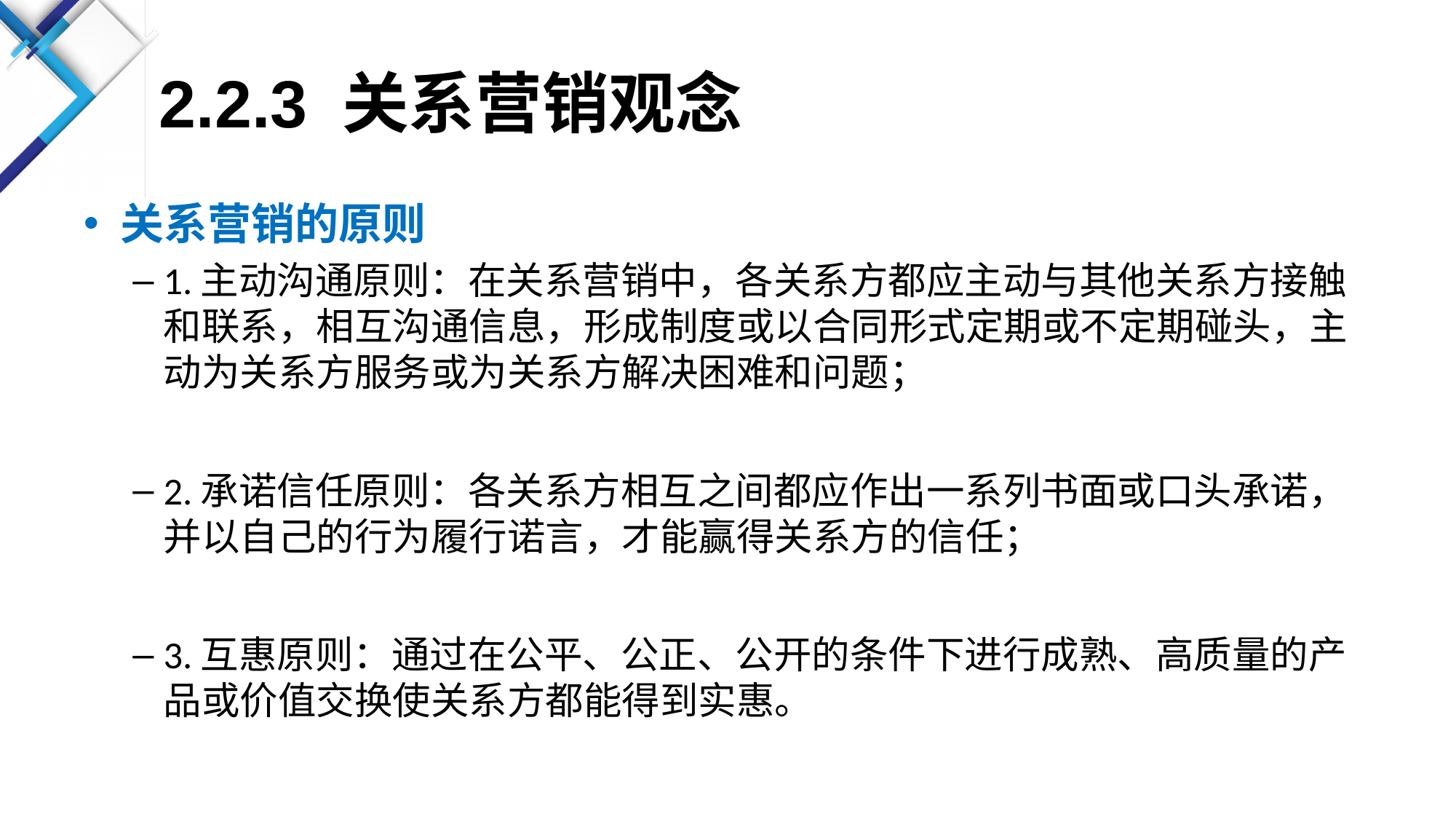

# 2.2.3 关系营销观念
关系营销的原则
1.主动沟通原则：在关系营销中，各关系方都应主动与其他关系方接触和联系，相互沟通信息，形成制度或以合同形式定期或不定期碰头，主动为关系方服务或为关系方解决困难和问题；

2.承诺信任原则：各关系方相互之间都应作出一系列书面或口头承诺，并以自己的行为履行诺言，才能赢得关系方的信任；

3.互惠原则：通过在公平、公正、公开的条件下进行成熟、高质量的产品或价值交换使关系方都能得到实惠。